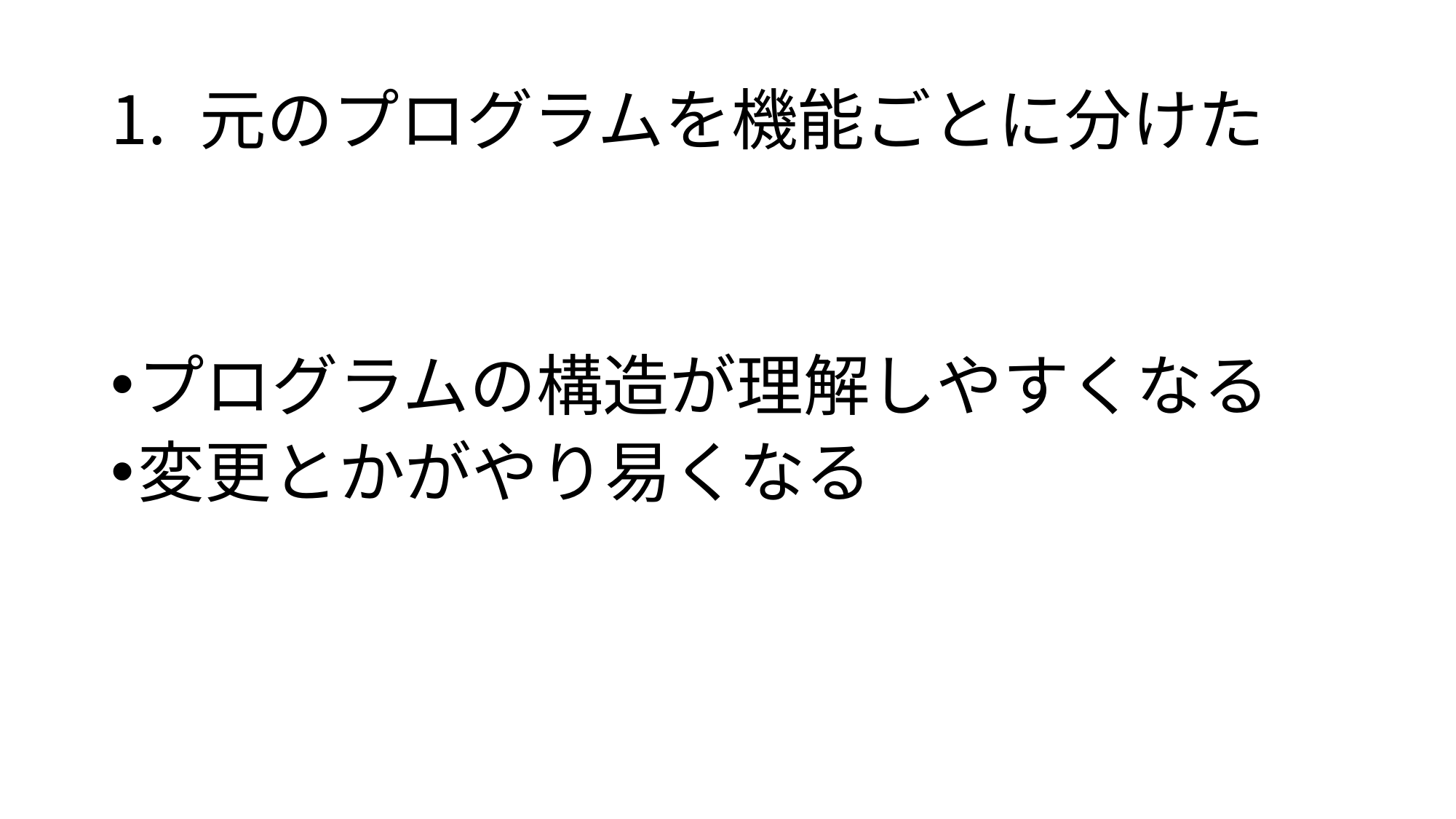

# 元のプログラムを機能ごとに分けた
プログラムの構造が理解しやすくなる
変更とかがやり易くなる